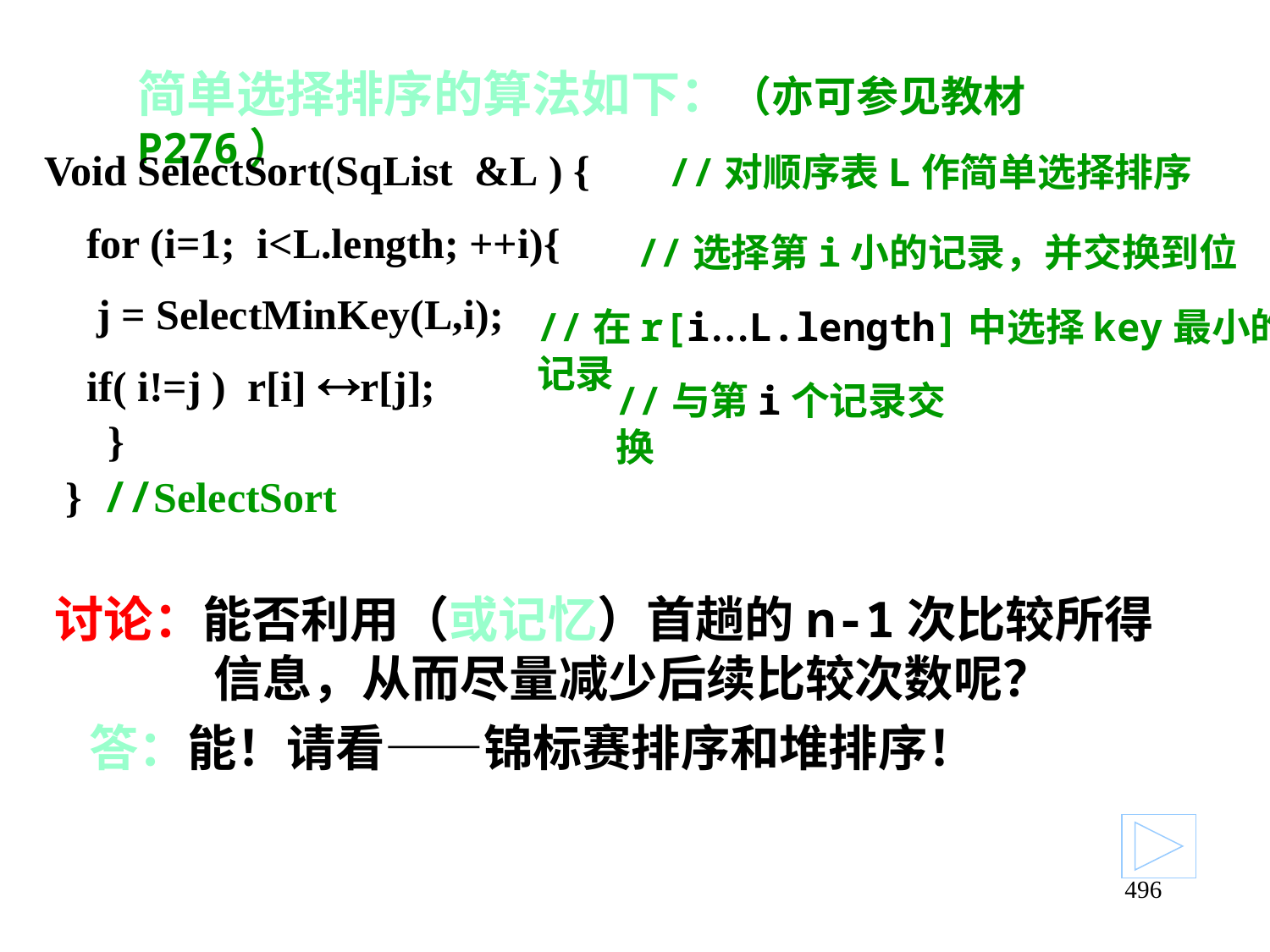

# 简单选择排序的算法如下：（亦可参见教材P276）
Void SelectSort(SqList  &L ) {
    for (i=1;  i<L.length; ++i){
     j = SelectMinKey(L,i);
    if( i!=j )  r[i] ↔r[j];
      }
  }  //SelectSort
//对顺序表L作简单选择排序
//选择第i小的记录，并交换到位
//在r[i…L.length]中选择key最小的记录
//与第i个记录交换
讨论：能否利用（或记忆）首趟的n-1次比较所得信息，从而尽量减少后续比较次数呢？
  答：能！请看——锦标赛排序和堆排序！

496